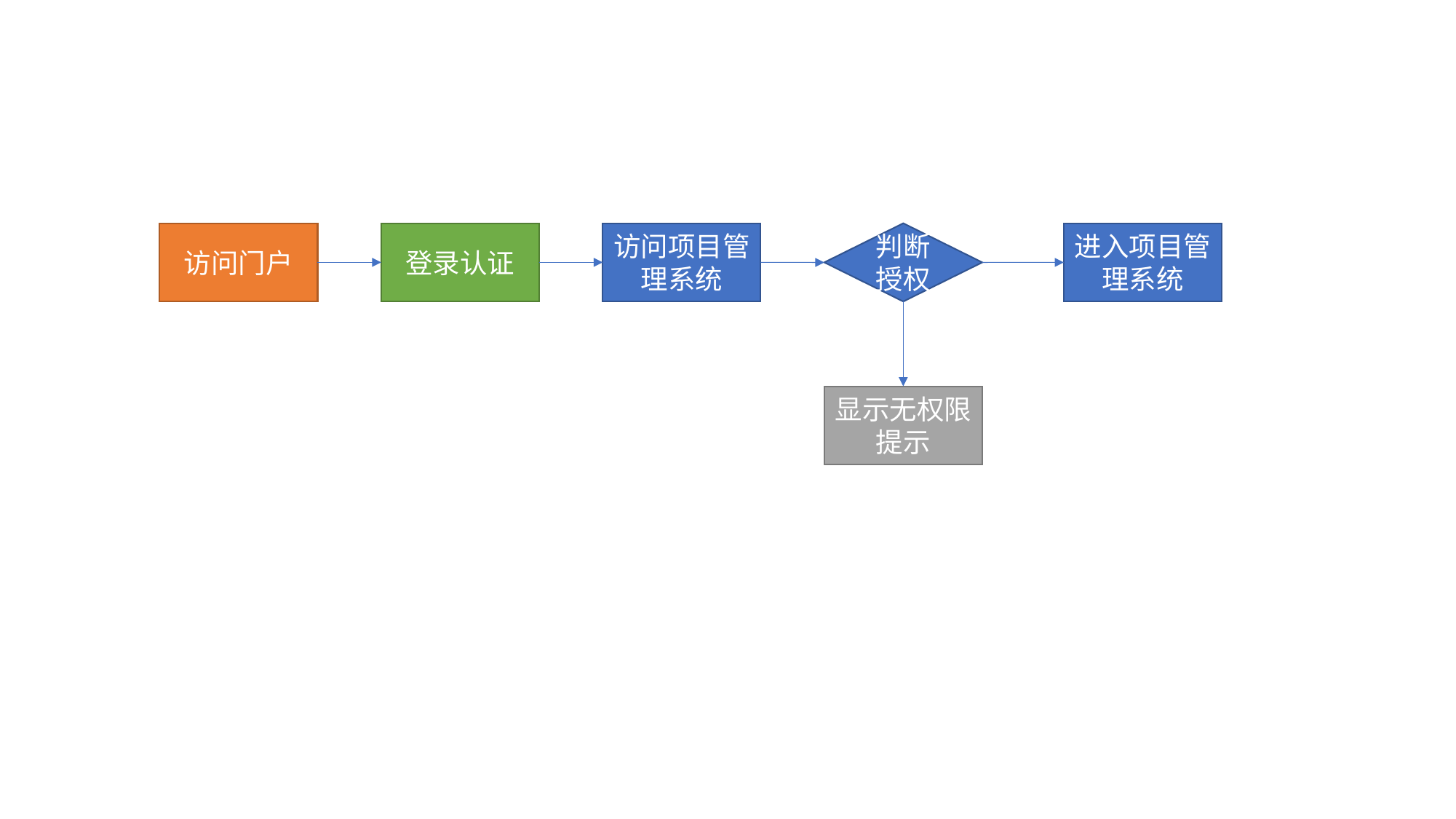

访问门户
登录认证
访问项目管理系统
判断授权
进入项目管理系统
显示无权限提示